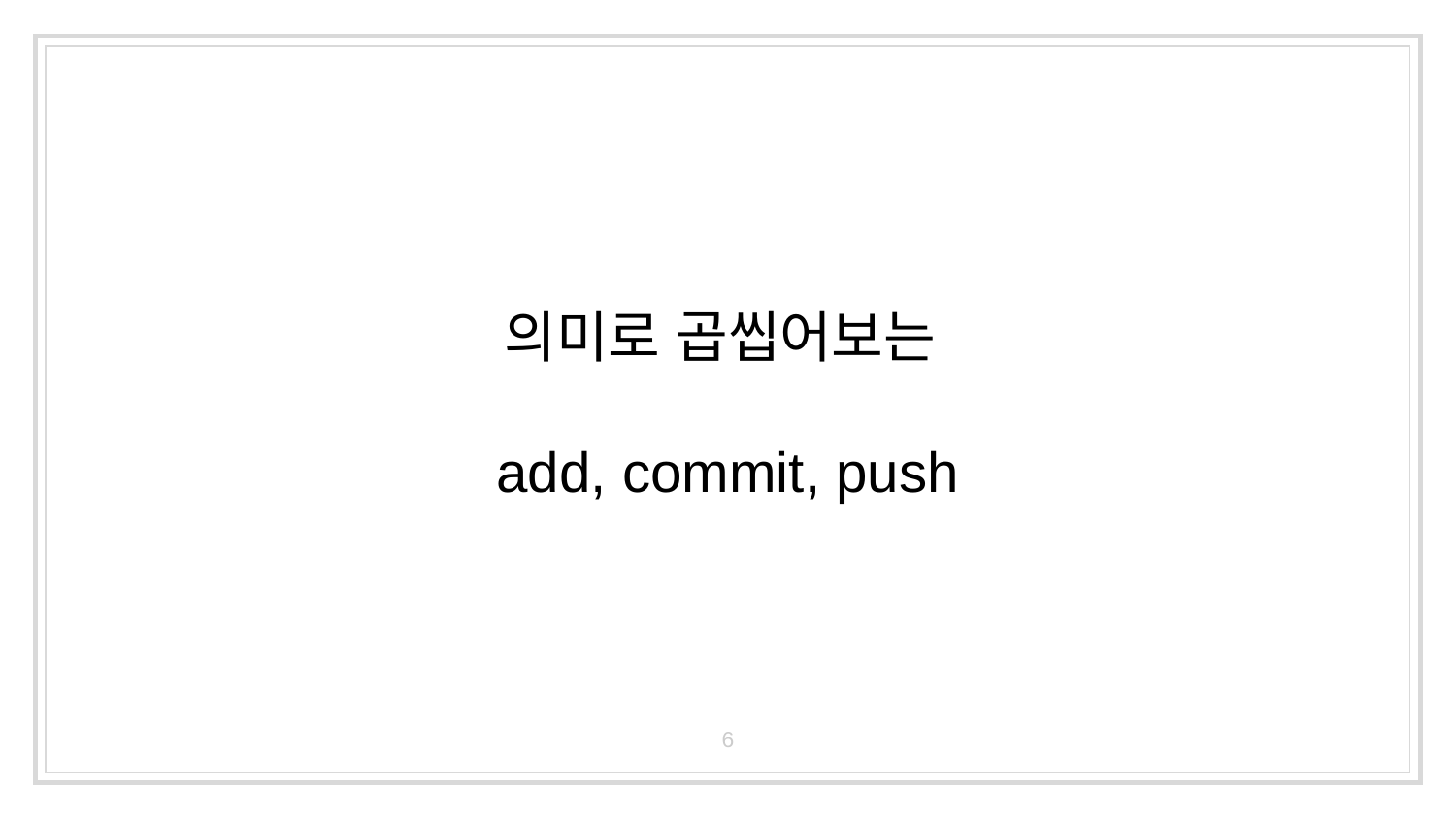

# 의미로 곱씹어보는 add, commit, push
6